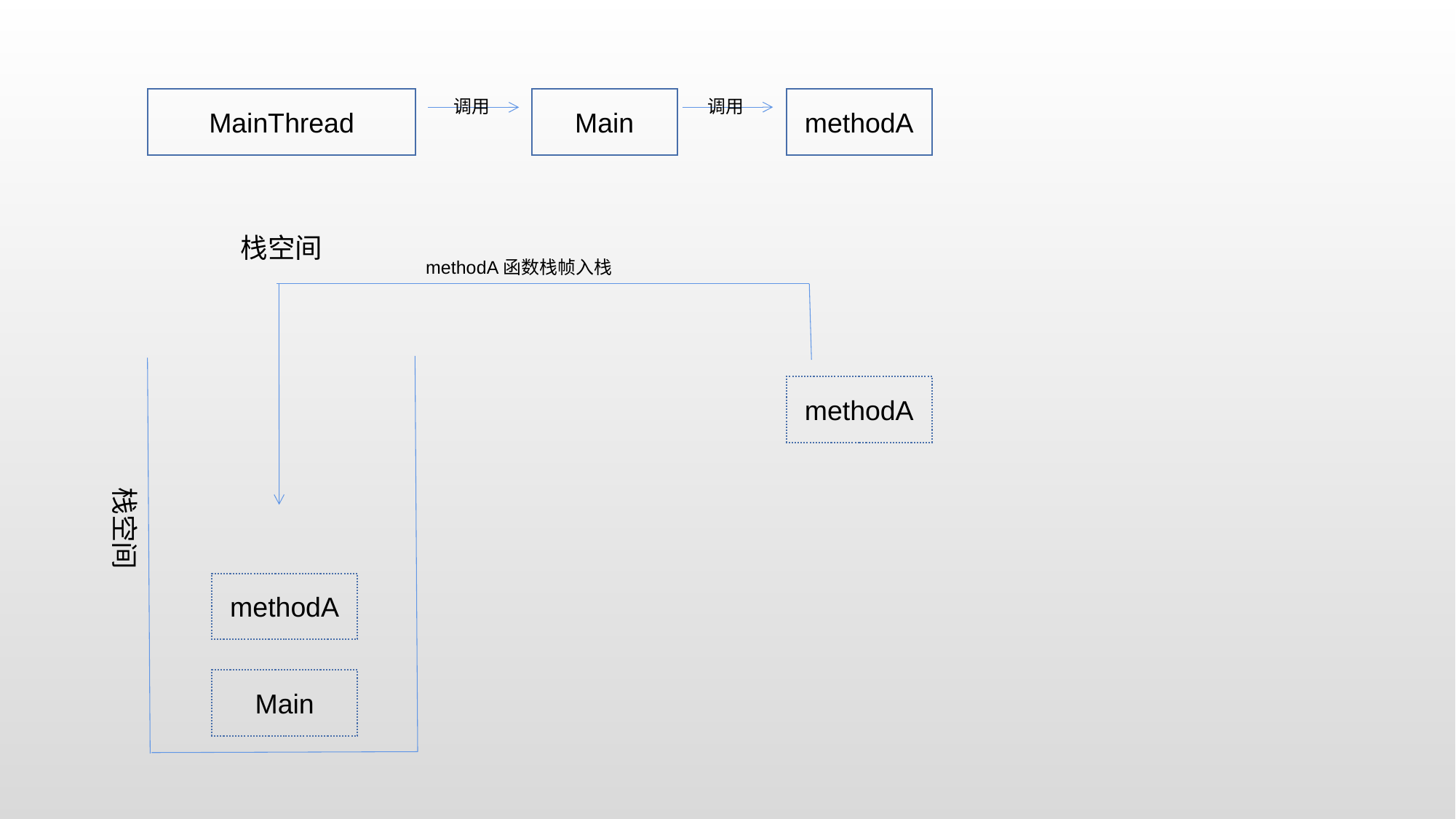

MainThread
Main
methodA
调用
调用
栈空间
methodA函数栈帧入栈
methodA
栈空间
methodA
Main